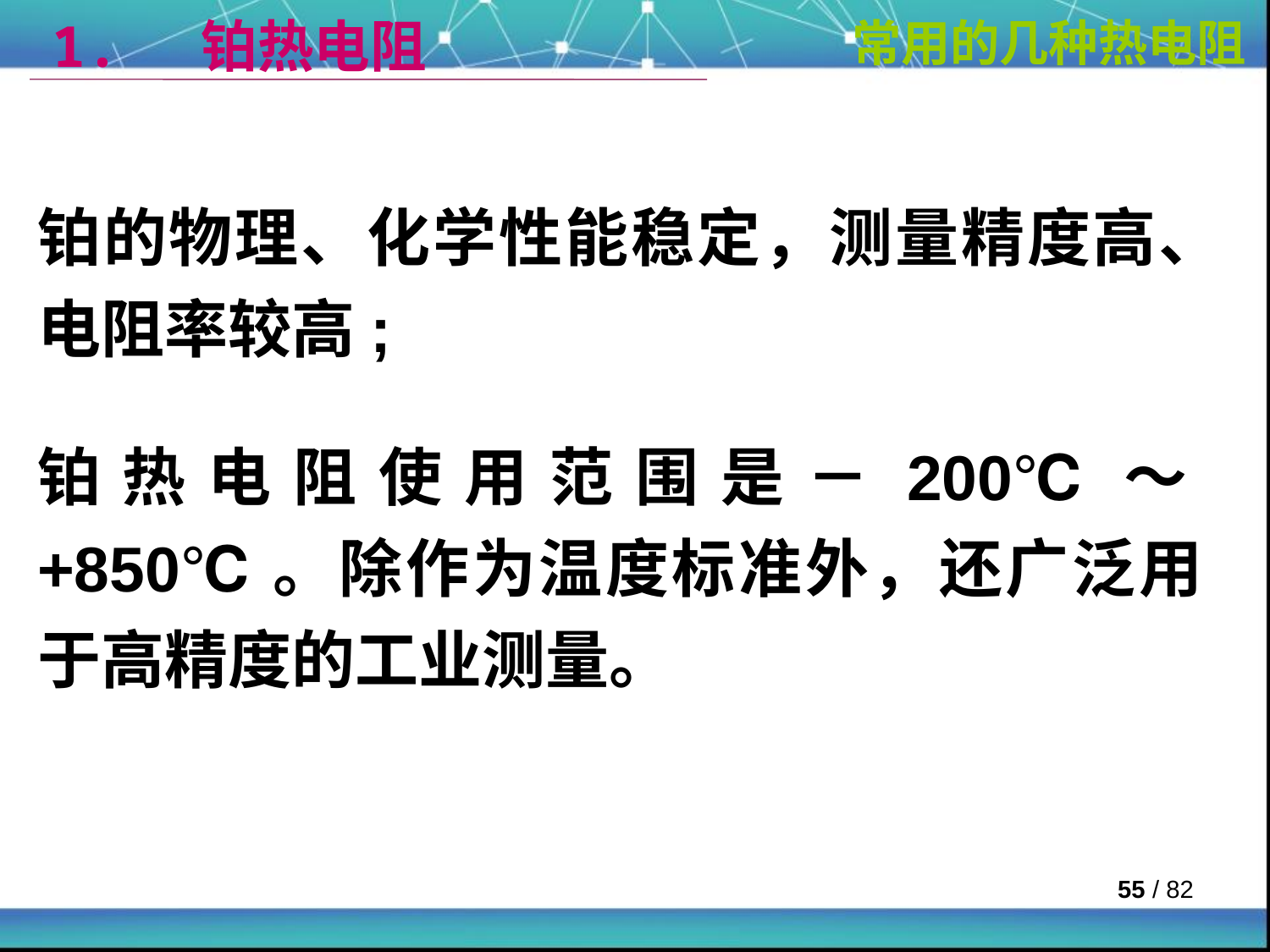

1.  铂热电阻
常用的几种热电阻

铂的物理、化学性能稳定，测量精度高、电阻率较高;
铂热电阻使用范围是－200℃～+850℃。除作为温度标准外，还广泛用于高精度的工业测量。
55 / 82